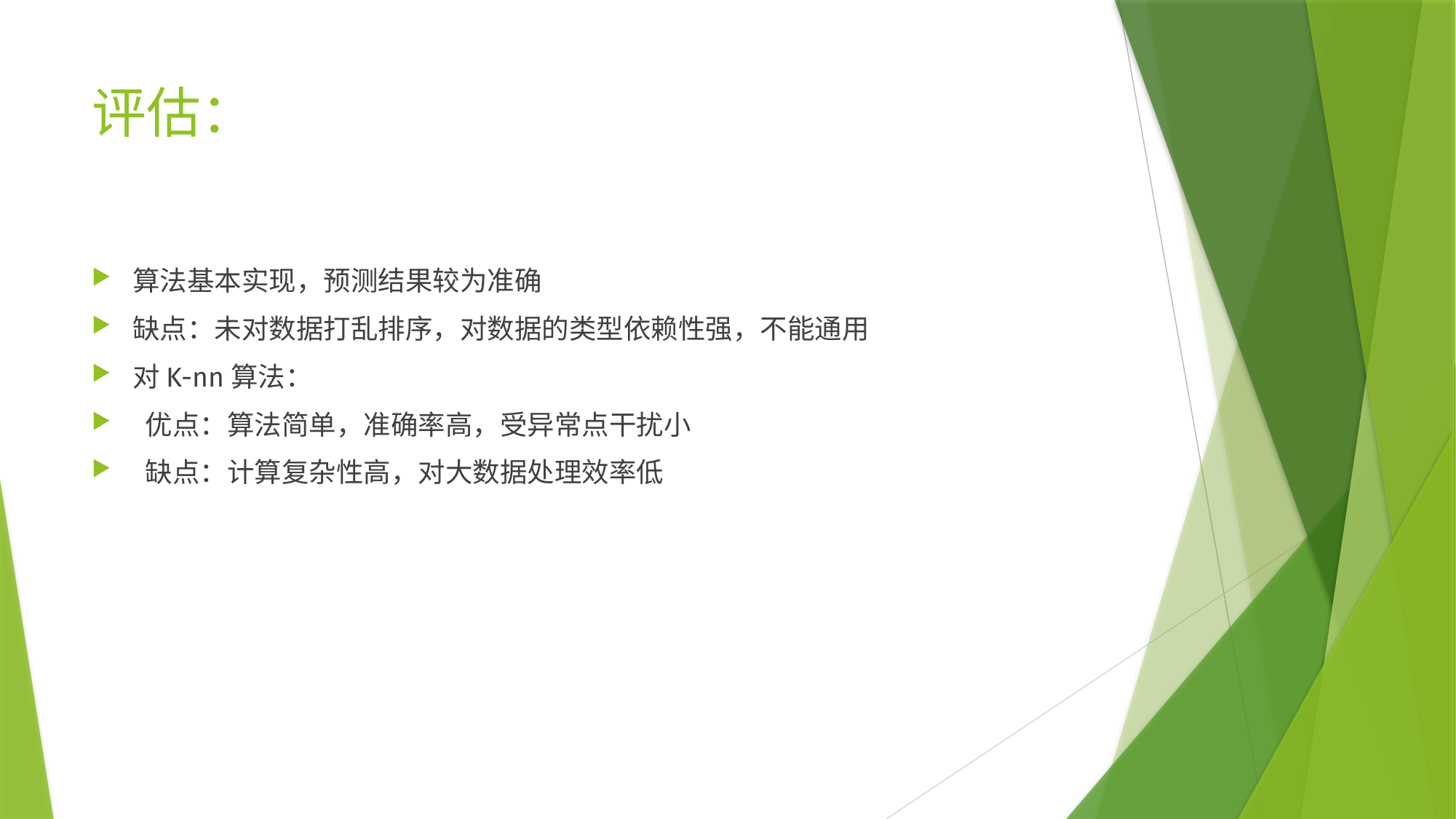

# 评估：
算法基本实现，预测结果较为准确
缺点：未对数据打乱排序，对数据的类型依赖性强，不能通用
对K-nn算法：
 优点：算法简单，准确率高，受异常点干扰小
 缺点：计算复杂性高，对大数据处理效率低